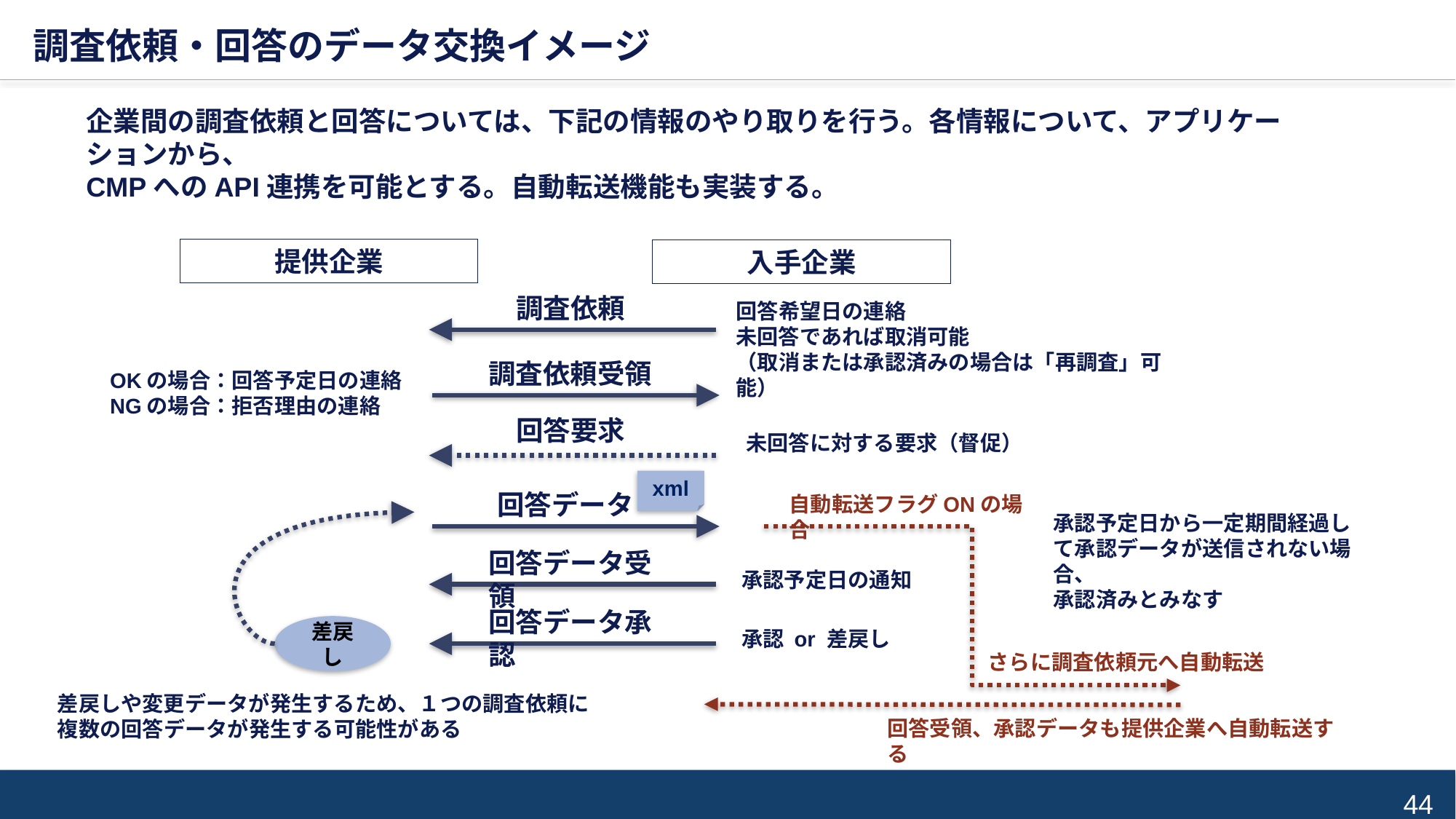

調査依頼・回答のデータ交換イメージ
企業間の調査依頼と回答については、下記の情報のやり取りを行う。各情報について、アプリケーションから、
CMPへのAPI連携を可能とする。自動転送機能も実装する。
提供企業
入手企業
調査依頼
回答希望日の連絡
未回答であれば取消可能
（取消または承認済みの場合は「再調査」可能）
調査依頼受領
OKの場合：回答予定日の連絡
NGの場合：拒否理由の連絡
回答要求
未回答に対する要求（督促）
xml
回答データ
自動転送フラグONの場合
承認予定日から一定期間経過して承認データが送信されない場合、
承認済みとみなす
回答データ受領
承認予定日の通知
回答データ承認
差戻し
承認 or 差戻し
さらに調査依頼元へ自動転送
差戻しや変更データが発生するため、１つの調査依頼に複数の回答データが発生する可能性がある
回答受領、承認データも提供企業へ自動転送する